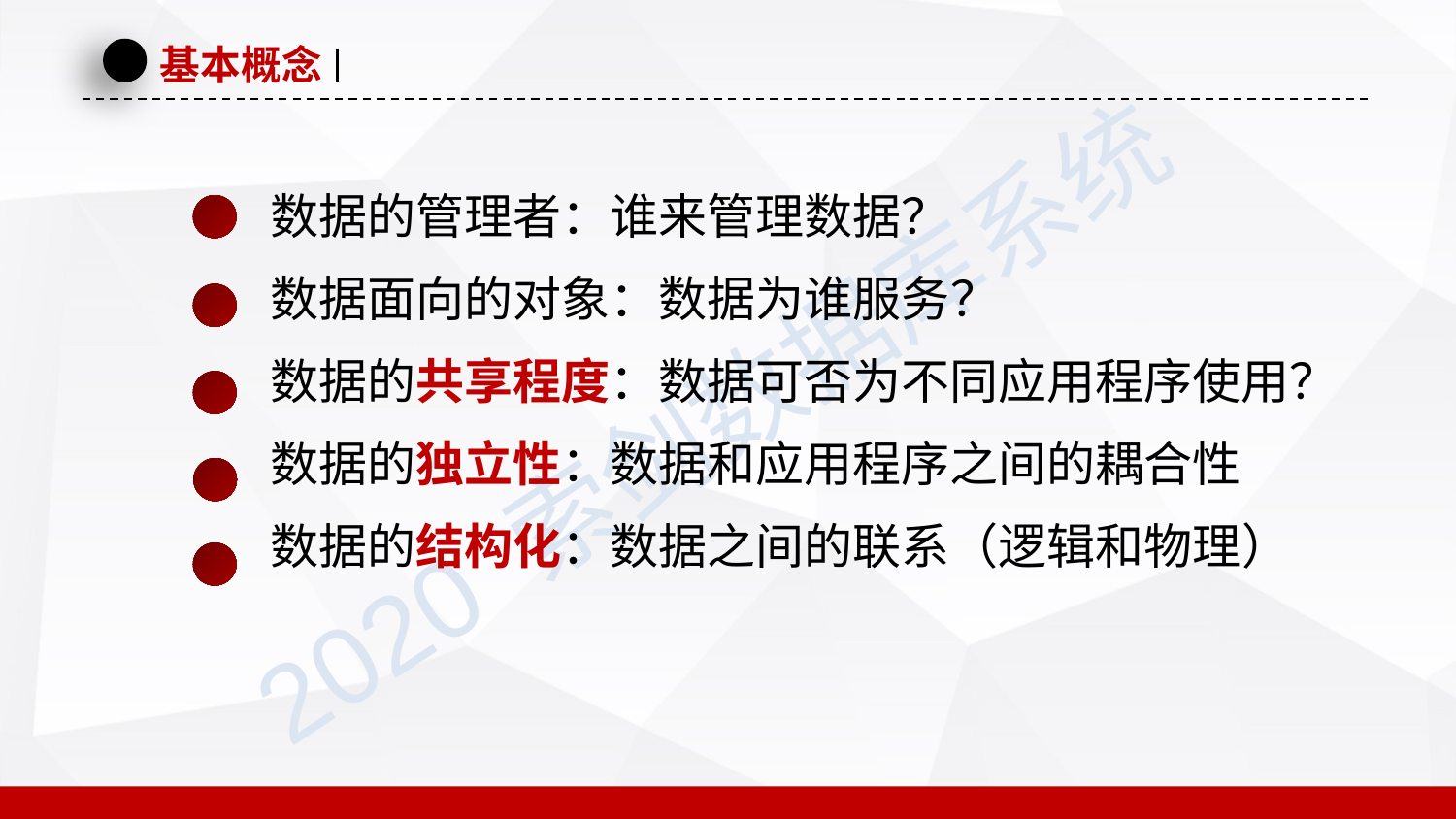

基本概念

数据的管理者：谁来管理数据？
数据面向的对象：数据为谁服务？
数据的共享程度：数据可否为不同应用程序使用？
数据的独立性：数据和应用程序之间的耦合性
数据的结构化：数据之间的联系（逻辑和物理）